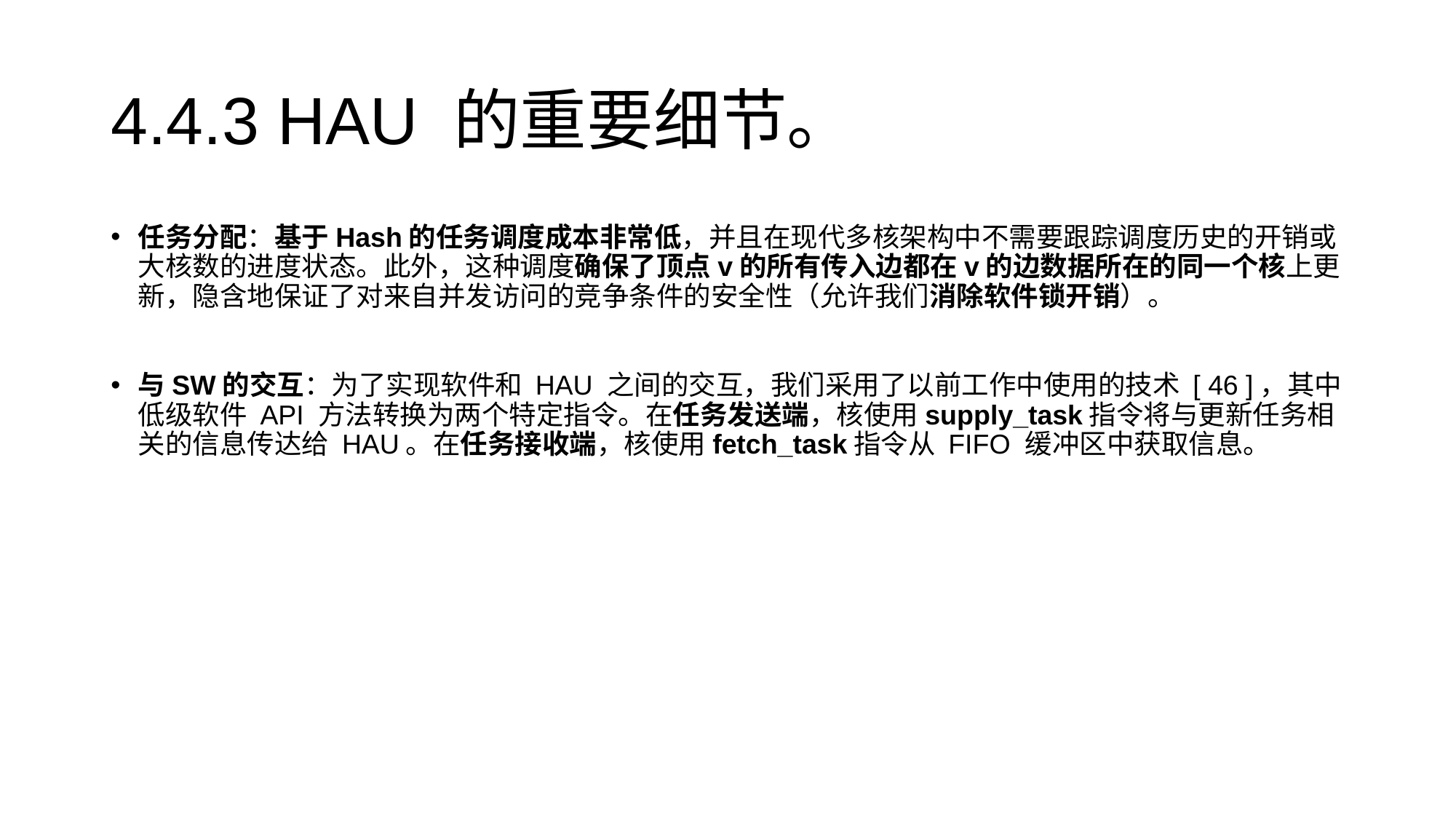

# 4.4.3 HAU 的重要细节。
任务分配：基于Hash的任务调度成本非常低，并且在现代多核架构中不需要跟踪调度历史的开销或大核数的进度状态。此外，这种调度确保了顶点v的所有传入边都在v的边数据所在的同一个核上更新，隐含地保证了对来自并发访问的竞争条件的安全性（允许我们消除软件锁开销）。

与SW的交互：为了实现软件和 HAU 之间的交互，我们采用了以前工作中使用的技术 [ 46 ]，其中低级软件 API 方法转换为两个特定指令。在任务发送端，核使用supply_task指令将与更新任务相关的信息传达给 HAU。在任务接收端，核使用fetch_task指令从 FIFO 缓冲区中获取信息。